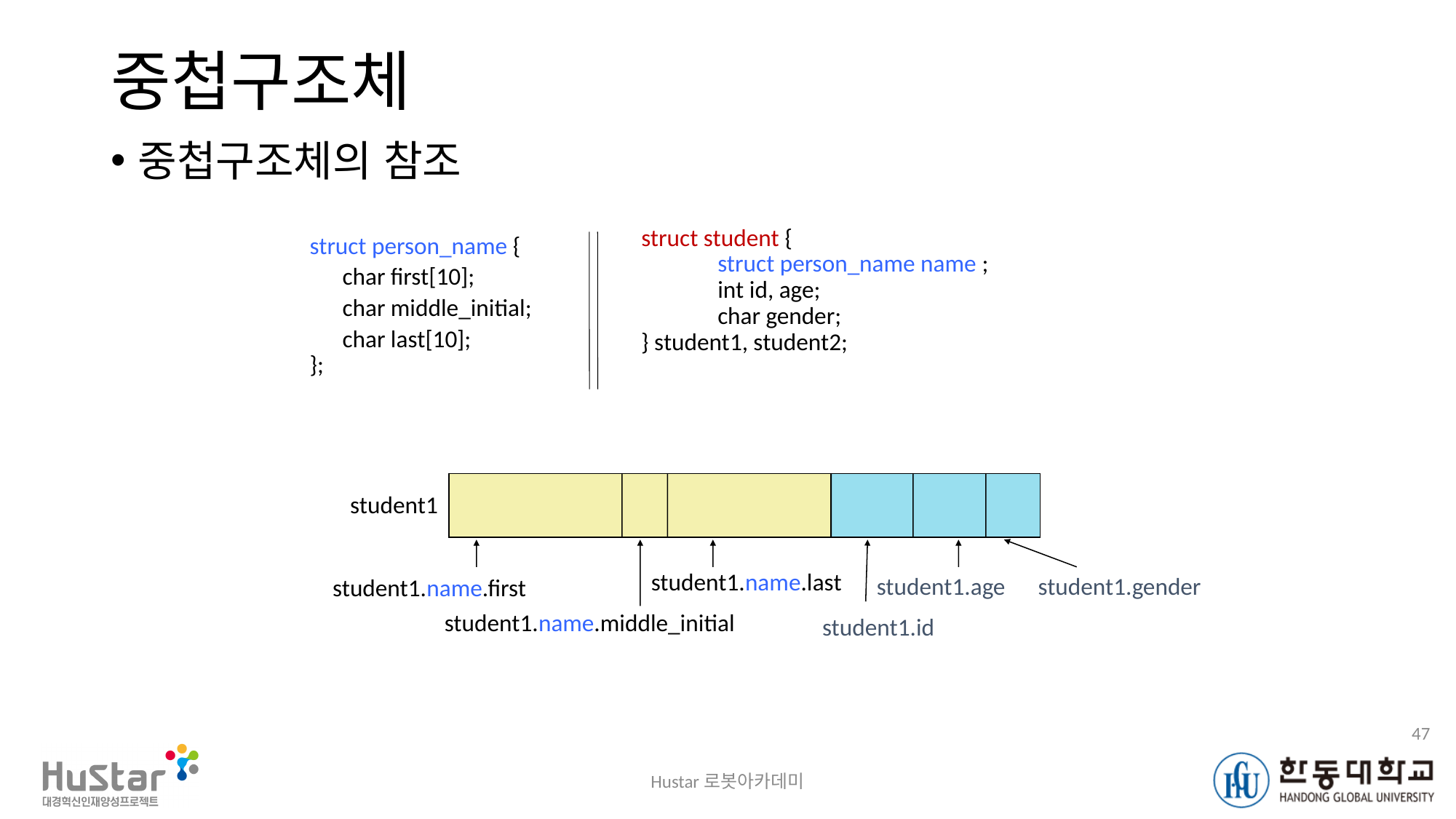

# 중첩구조체
중첩구조체의 참조
	struct person_name {
	      char first[10];
	      char middle_initial;
	      char last[10];
	};
      struct student {
   	struct person_name name ;
   	int id, age;
   	char gender;
      } student1, student2;

student1

student1.name.last
student1.age      student1.gender
student1.name.first
student1.name.middle_initial
student1.id
47
Hustar로봇아카데미